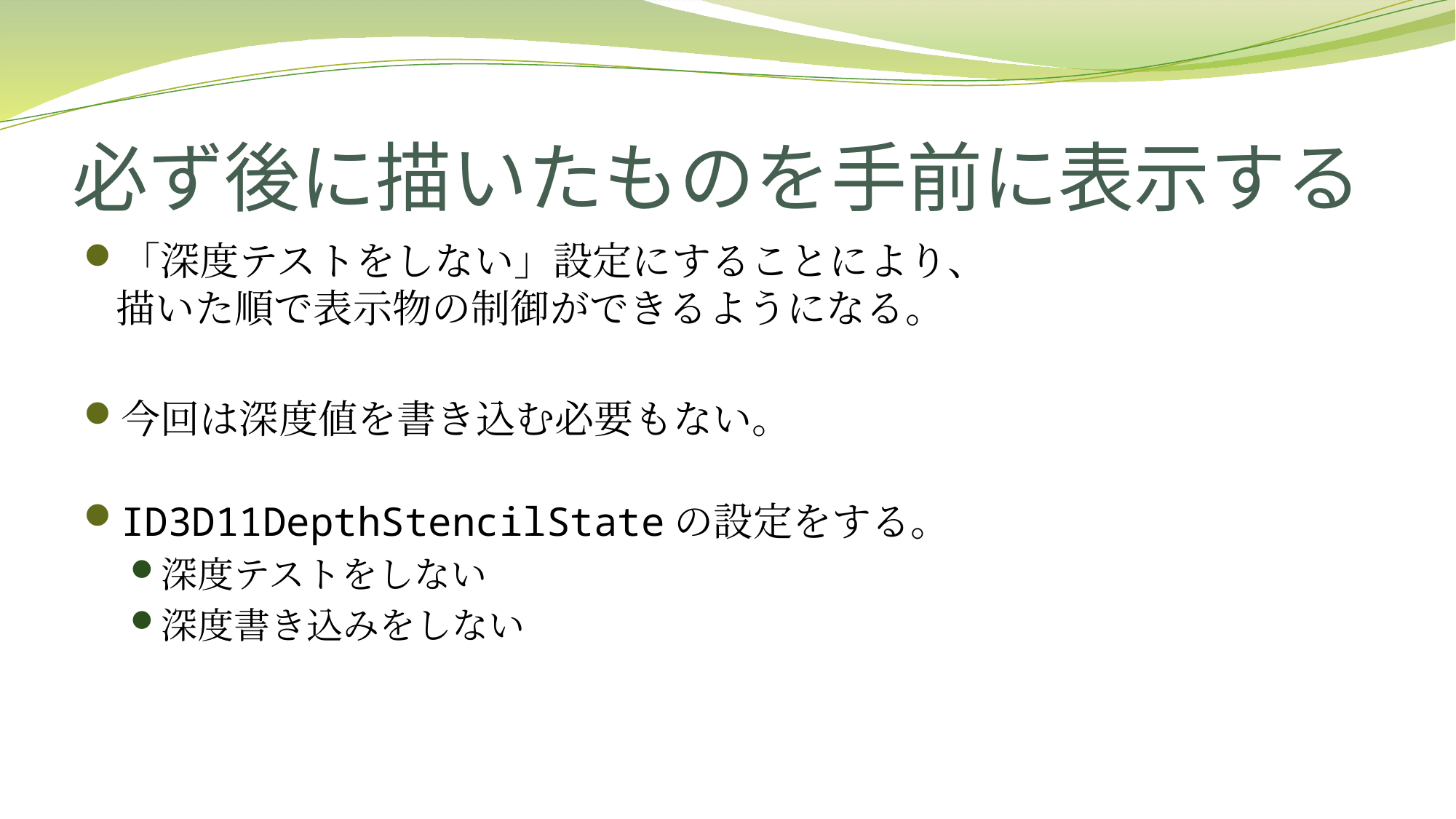

# 必ず後に描いたものを手前に表示する
「深度テストをしない」設定にすることにより、
描いた順で表示物の制御ができるようになる。

今回は深度値を書き込む必要もない。
ID3D11DepthStencilStateの設定をする。
深度テストをしない
深度書き込みをしない